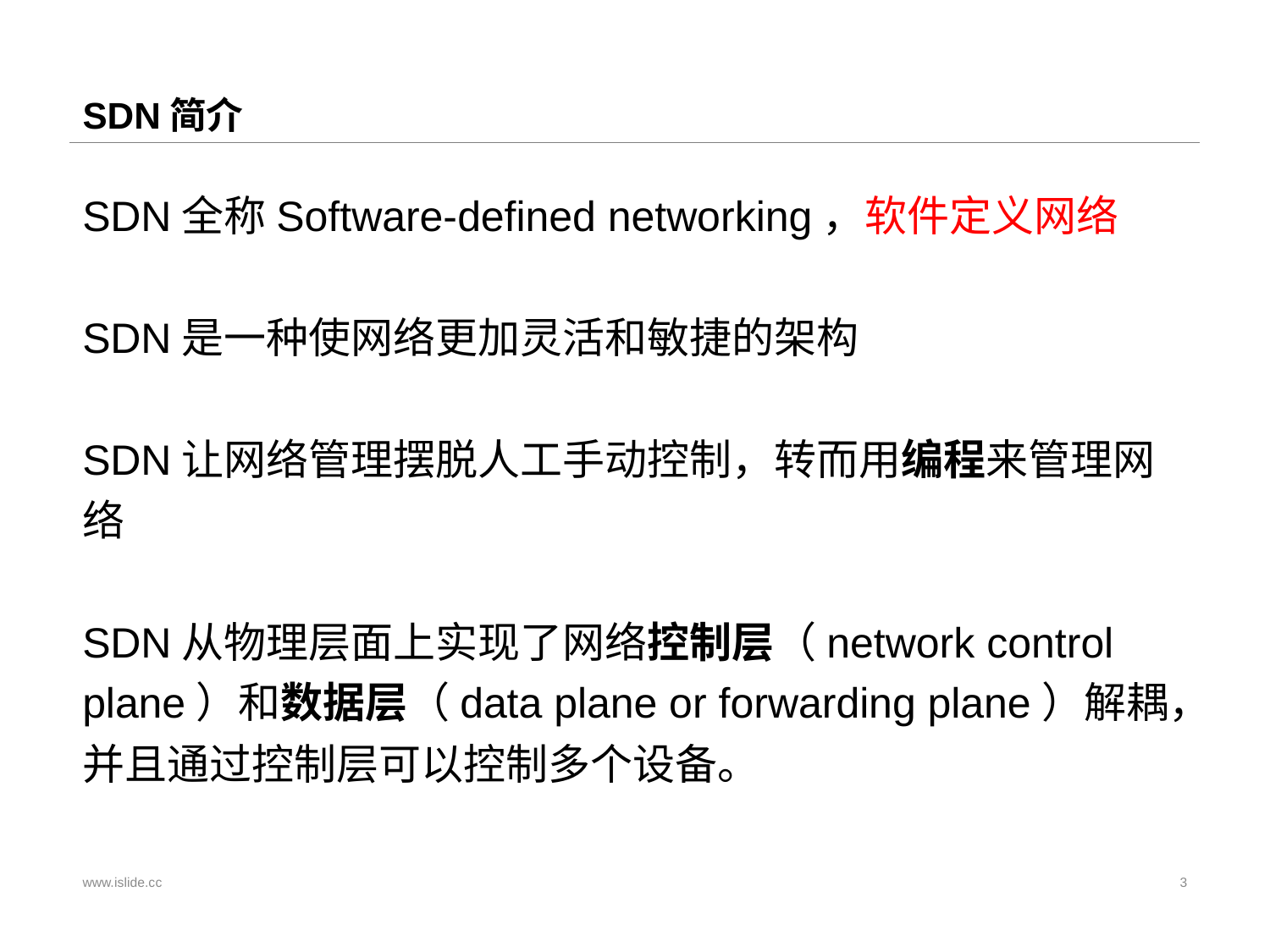

# SDN简介
SDN全称Software-defined networking，软件定义网络

SDN是一种使网络更加灵活和敏捷的架构

SDN让网络管理摆脱人工手动控制，转而用编程来管理网络

SDN从物理层面上实现了网络控制层（network control plane）和数据层（data plane or forwarding plane）解耦，并且通过控制层可以控制多个设备。

www.islide.cc
3